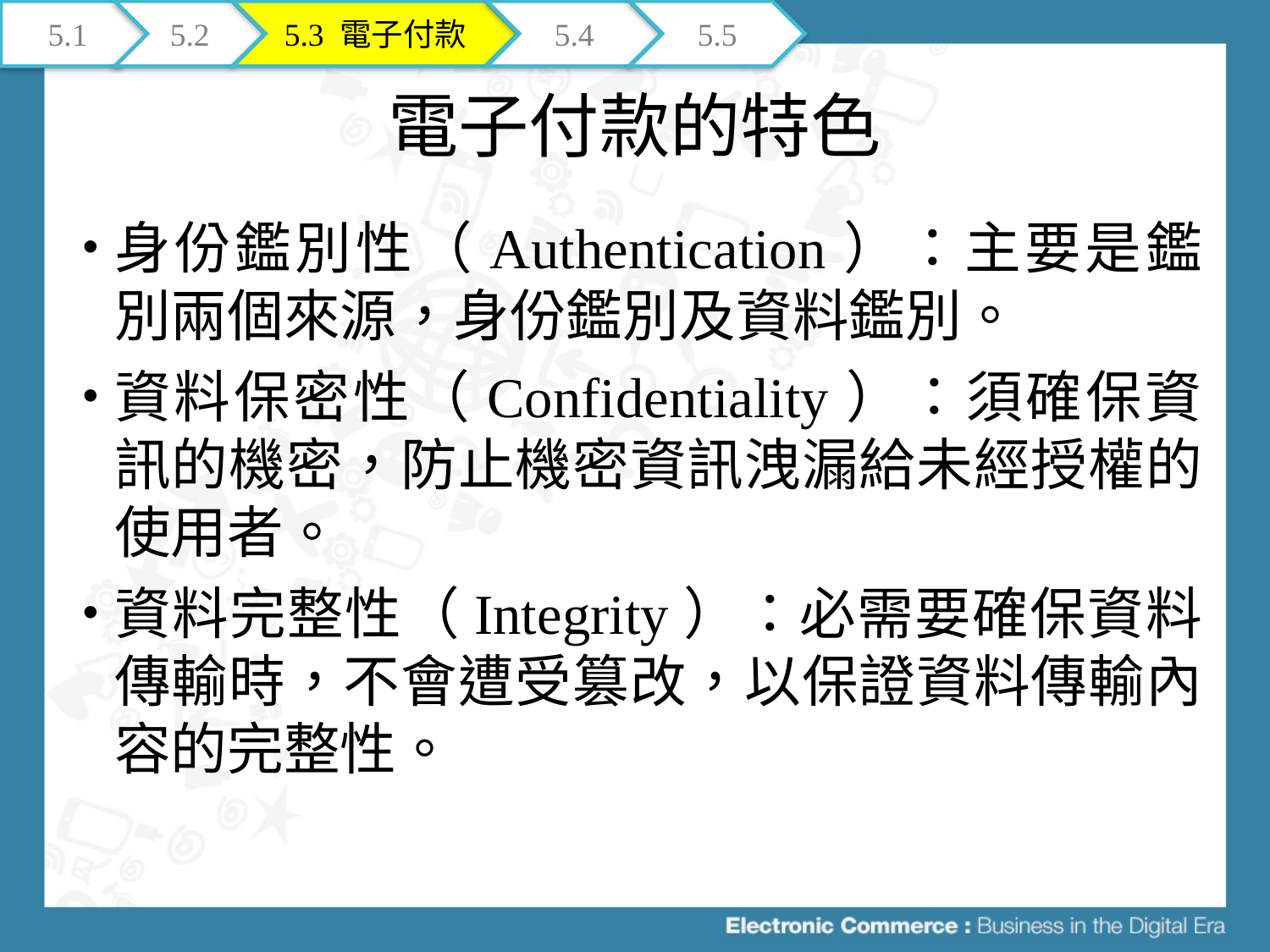

5.1
5.2
5.3 電子付款
5.4
5.5
# 電子付款的特色
身份鑑別性（Authentication）：主要是鑑別兩個來源，身份鑑別及資料鑑別。
資料保密性（Confidentiality）：須確保資訊的機密，防止機密資訊洩漏給未經授權的使用者。
資料完整性（Integrity）：必需要確保資料傳輸時，不會遭受篡改，以保證資料傳輸內容的完整性。